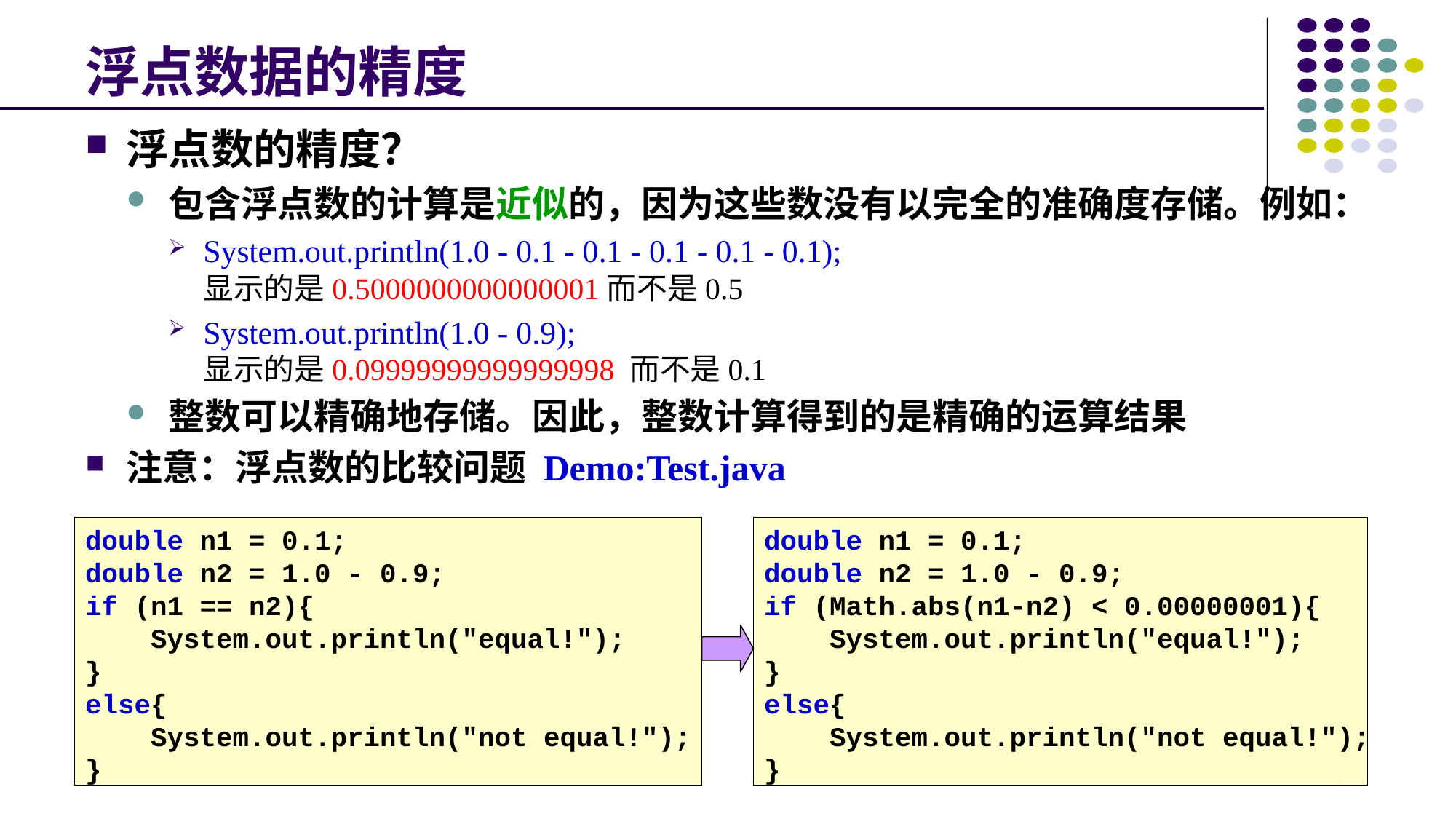

# 浮点数据的精度
浮点数的精度？
包含浮点数的计算是近似的，因为这些数没有以完全的准确度存储。例如：
System.out.println(1.0 - 0.1 - 0.1 - 0.1 - 0.1 - 0.1);
显示的是0.5000000000000001而不是0.5
System.out.println(1.0 - 0.9);
显示的是0.09999999999999998 而不是0.1
整数可以精确地存储。因此，整数计算得到的是精确的运算结果
注意：浮点数的比较问题 Demo:Test.java
double n1 = 0.1;
double n2 = 1.0 - 0.9;
if (Math.abs(n1-n2) < 0.00000001){
    System.out.println("equal!");
}
else{
    System.out.println("not equal!");
}
double n1 = 0.1;
double n2 = 1.0 - 0.9;
if (n1 == n2){
    System.out.println("equal!");
}
else{
    System.out.println("not equal!");
}